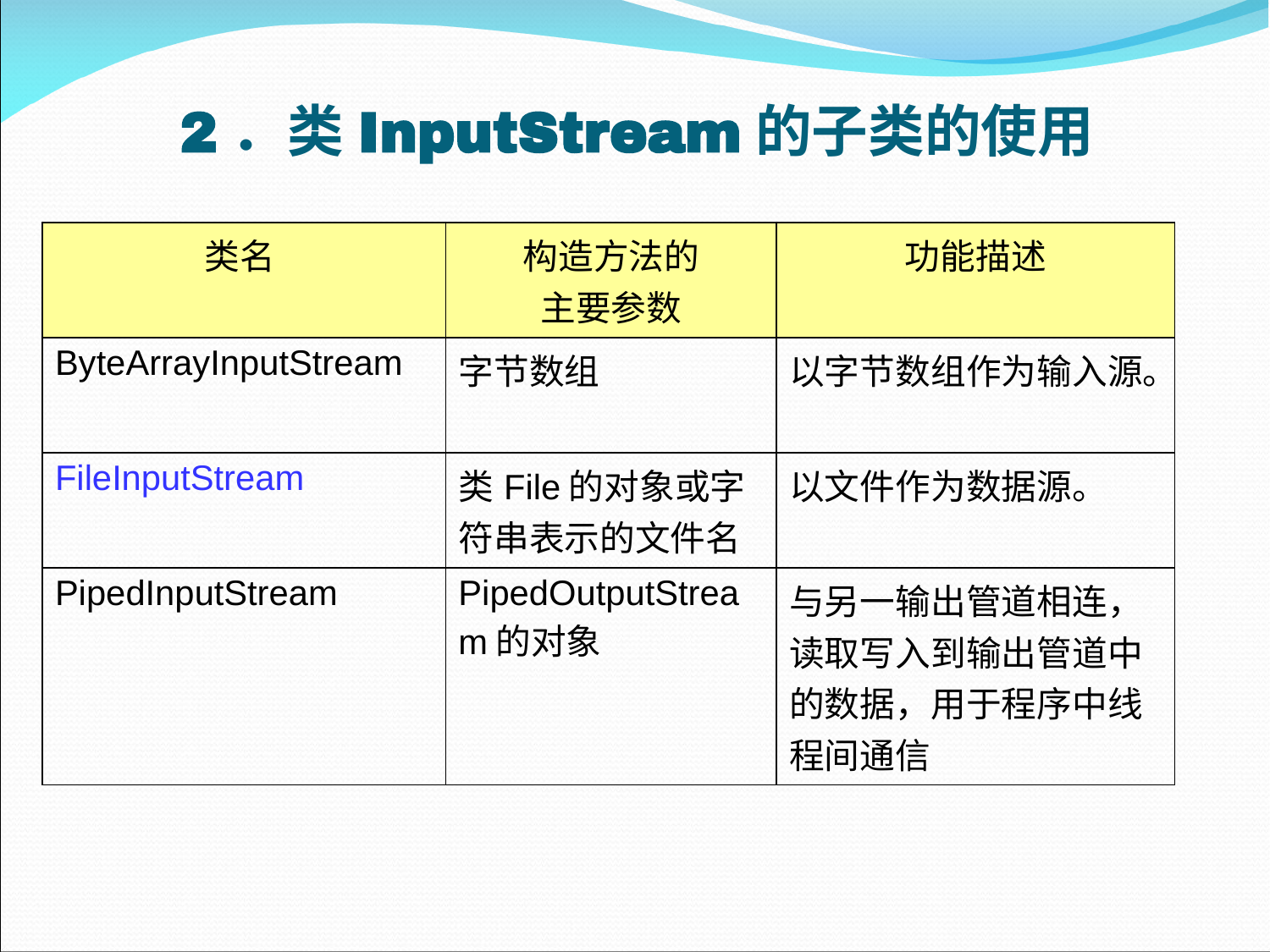

# 2．类InputStream的子类的使用
| 类名 | 构造方法的 主要参数 | 功能描述 |
| --- | --- | --- |
| ByteArrayInputStream | 字节数组 | 以字节数组作为输入源。 |
| FileInputStream | 类File的对象或字符串表示的文件名 | 以文件作为数据源。 |
| PipedInputStream | PipedOutputStream的对象 | 与另一输出管道相连，读取写入到输出管道中的数据，用于程序中线程间通信 |